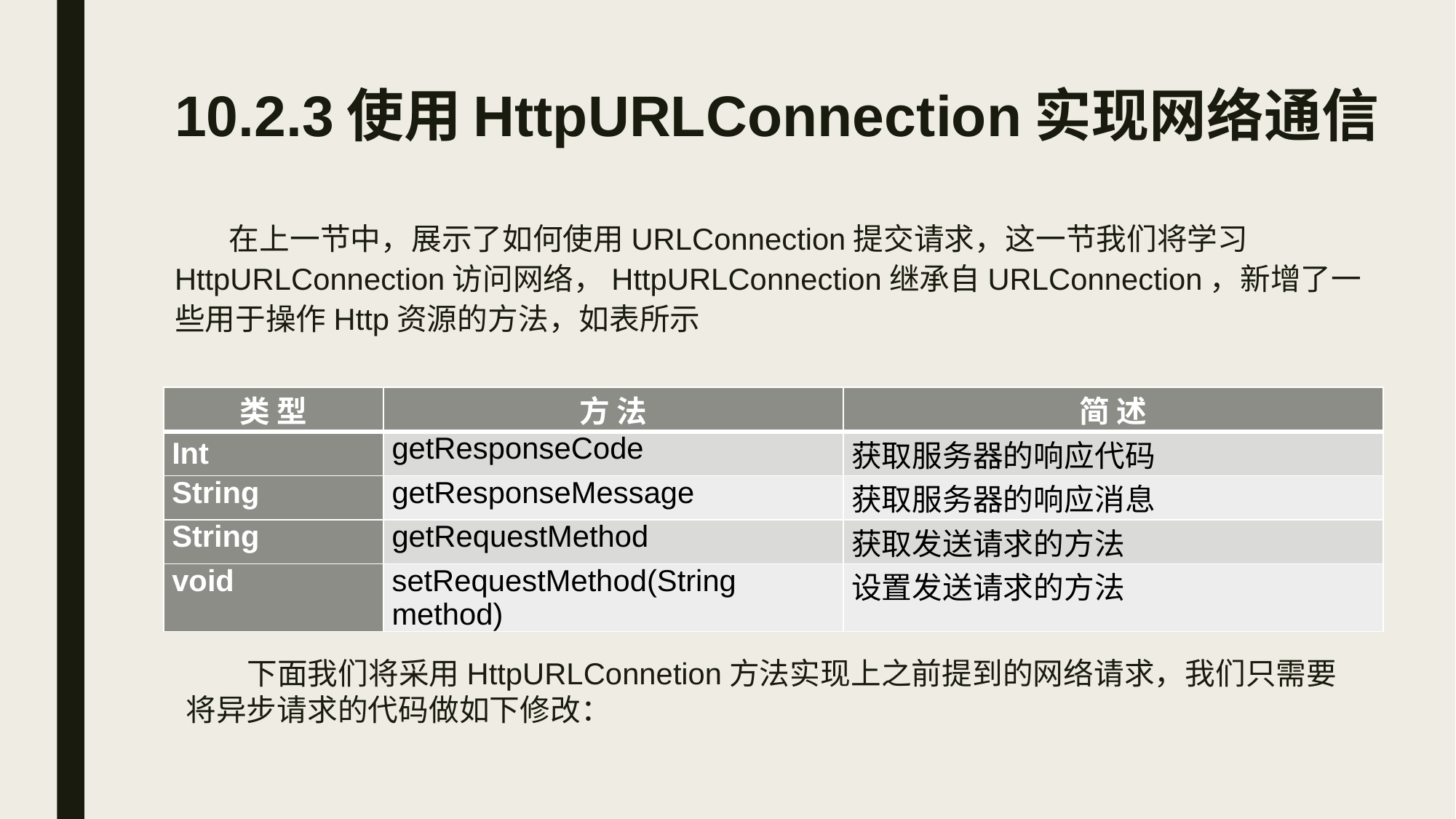

# 10.2.3使用HttpURLConnection实现网络通信
       在上一节中，展示了如何使用URLConnection提交请求，这一节我们将学习HttpURLConnection访问网络，HttpURLConnection继承自URLConnection，新增了一些用于操作Http资源的方法，如表所示
| 类 型 | 方 法 | 简 述 |
| --- | --- | --- |
| Int | getResponseCode | 获取服务器的响应代码 |
| String | getResponseMessage | 获取服务器的响应消息 |
| String | getRequestMethod | 获取发送请求的方法 |
| void | setRequestMethod(String method) | 设置发送请求的方法 |
        下面我们将采用HttpURLConnetion方法实现上之前提到的网络请求，我们只需要将异步请求的代码做如下修改：